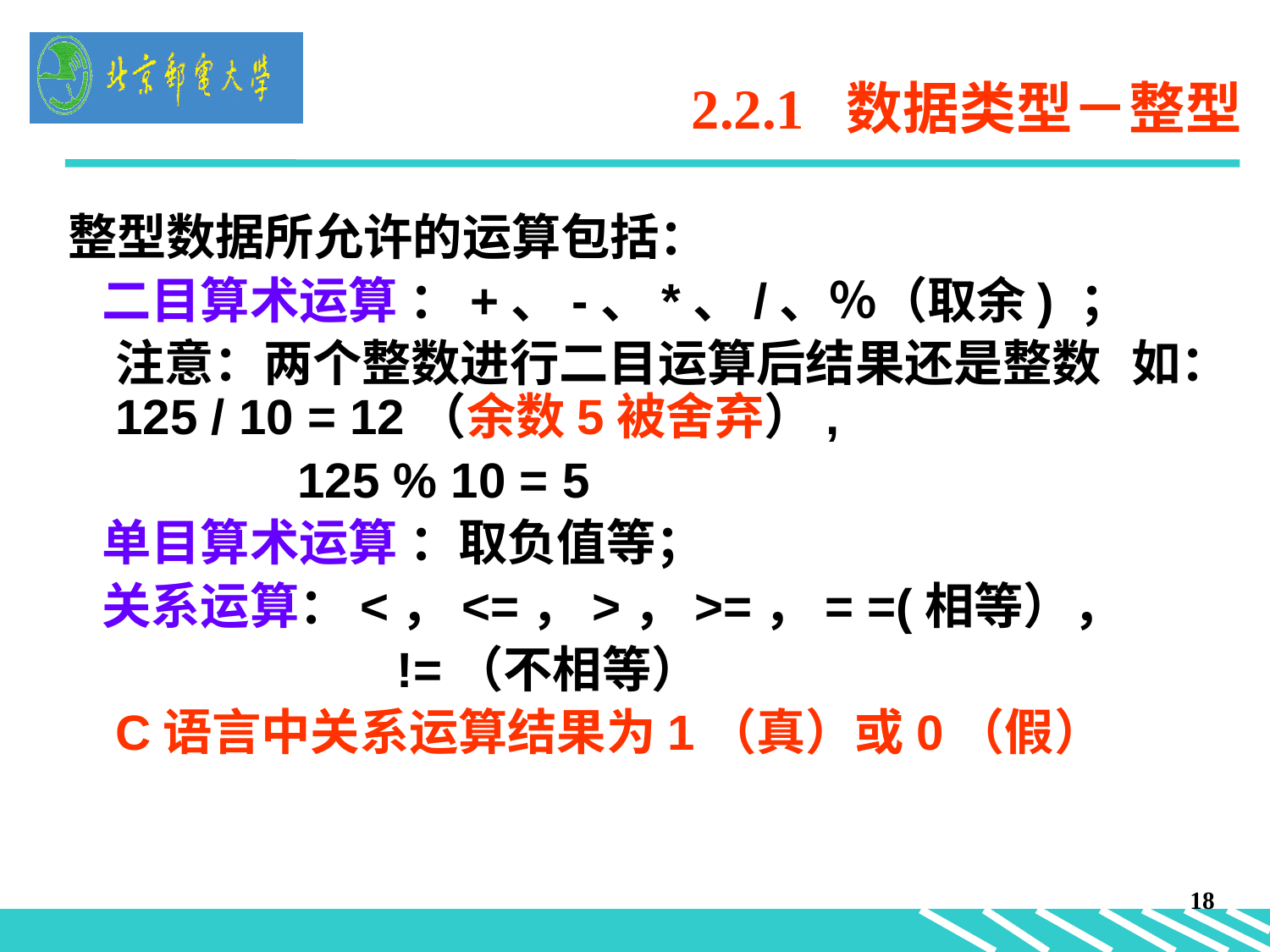

# 2.2.1  数据类型－整型
整型数据所允许的运算包括：
  二目算术运算 ：+、-、*、/、％（取余) ；
	注意：两个整数进行二目运算后结果还是整数 	如：125 / 10 = 12（余数5被舍弃）,
		    125 % 10 = 5
  单目算术运算 ：取负值等；
  关系运算：<，<=，>，>=，= =(相等），
			  !=（不相等）
	C语言中关系运算结果为1（真）或0（假）

18